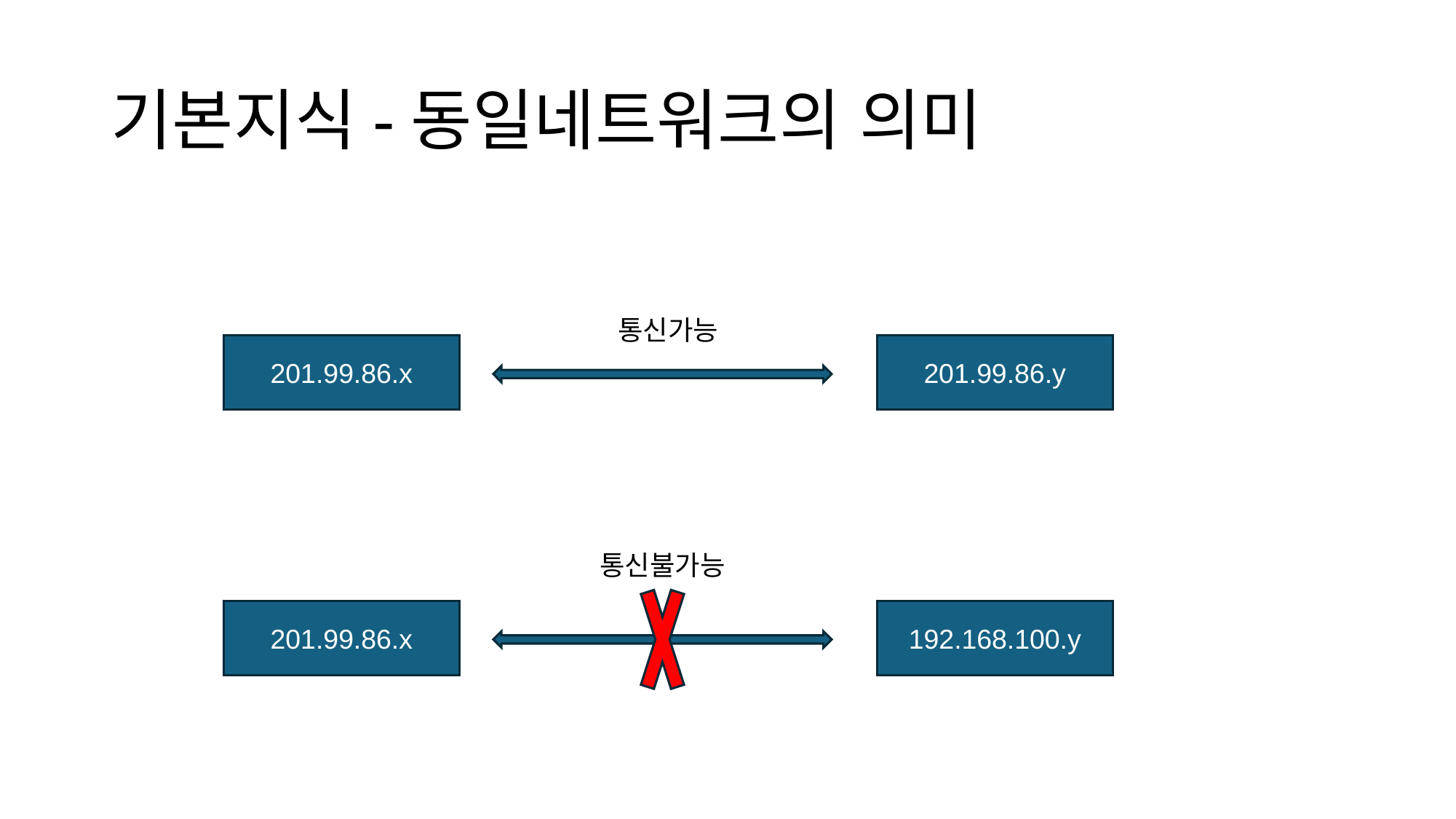

# 기본지식-동일네트워크의 의미
통신가능
201.99.86.x
201.99.86.y

통신불가능

201.99.86.x
192.168.100.y